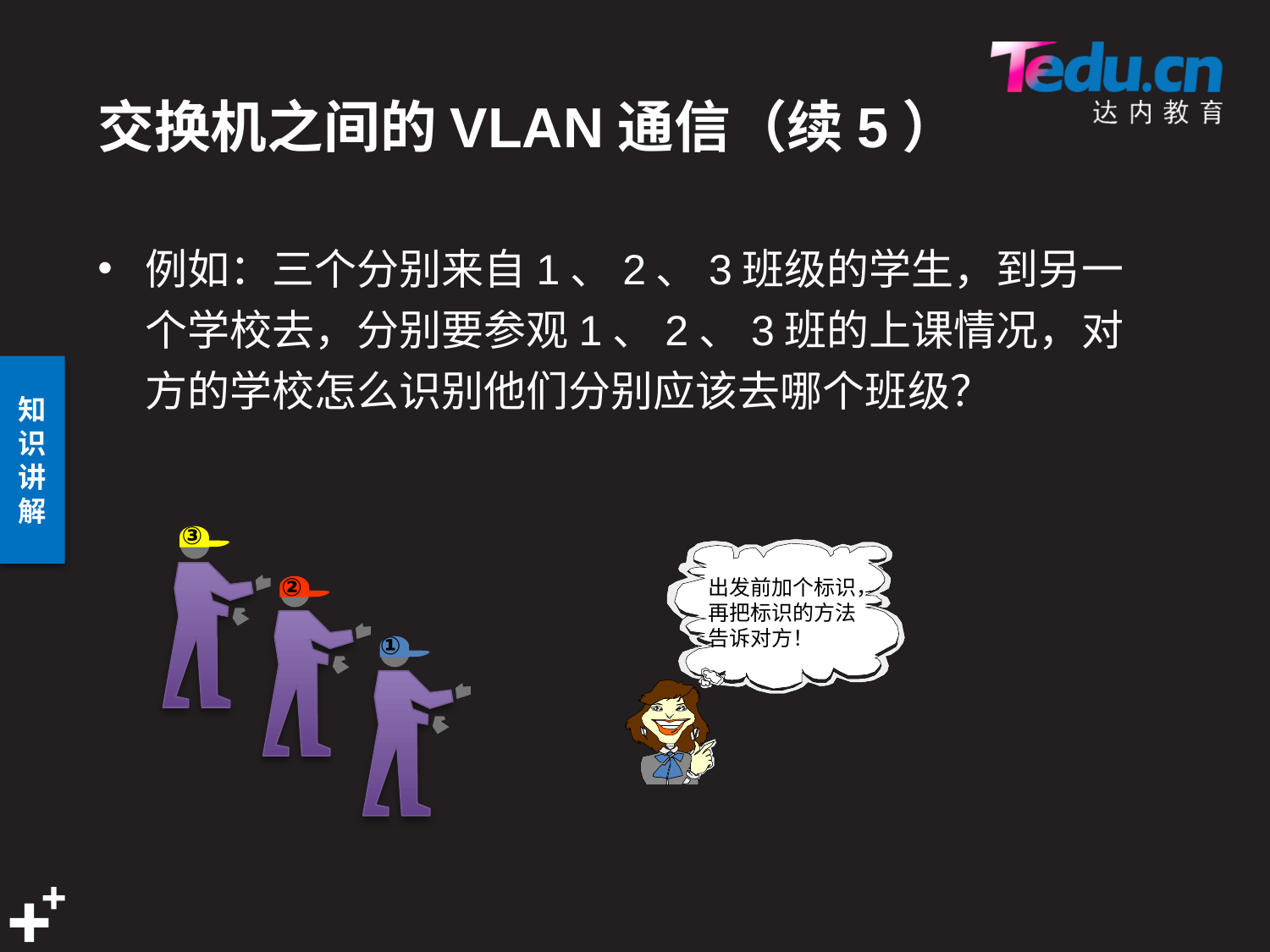

# 交换机之间的VLAN通信（续5）
例如：三个分别来自1、2、3班级的学生，到另一个学校去，分别要参观1、2、3班的上课情况，对方的学校怎么识别他们分别应该去哪个班级？

③

出发前加个标识，再把标识的方法告诉对方！

②

①